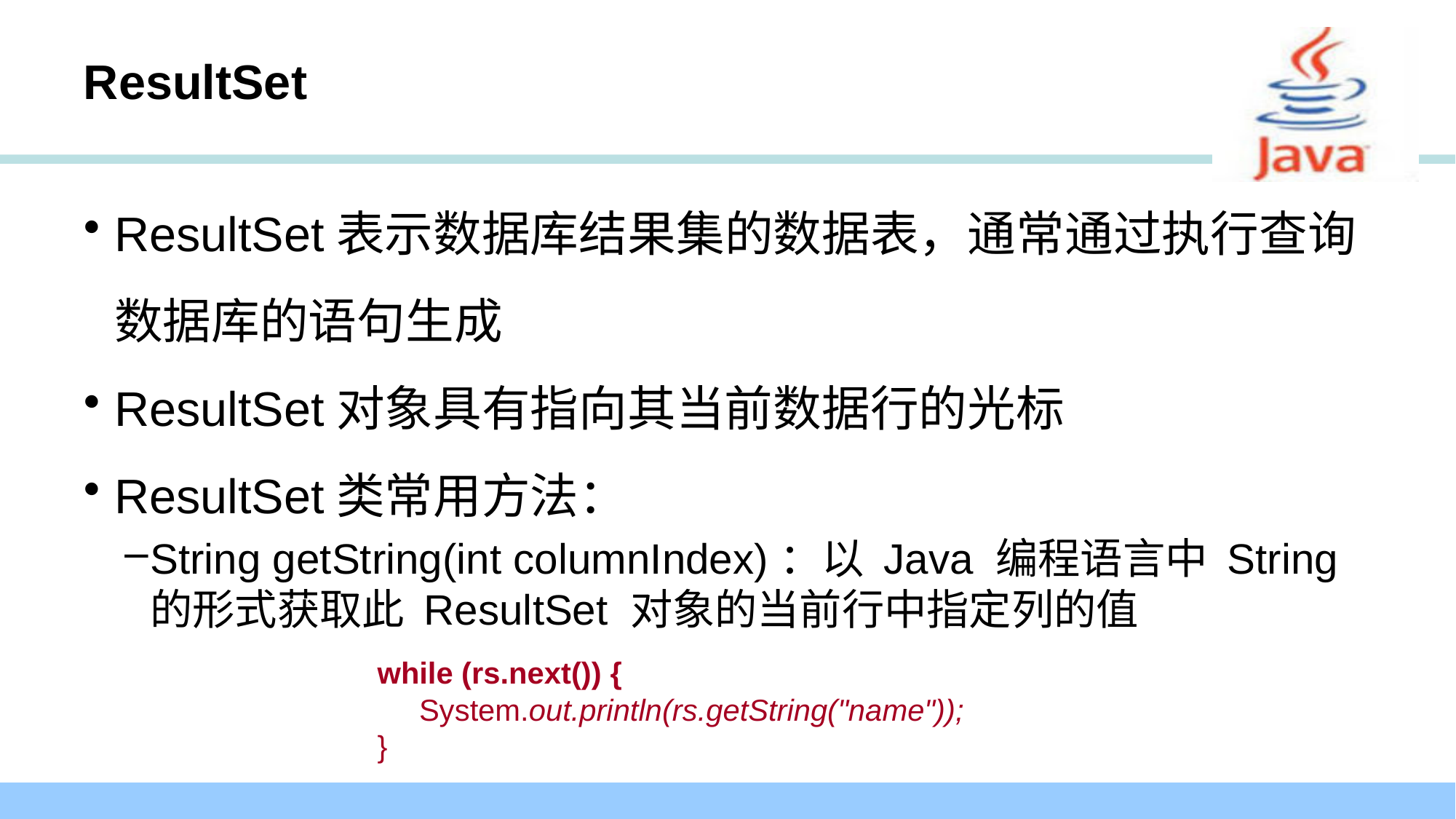

# ResultSet
ResultSet表示数据库结果集的数据表，通常通过执行查询数据库的语句生成
ResultSet对象具有指向其当前数据行的光标
ResultSet类常用方法：
String getString(int columnIndex)：以 Java 编程语言中 String 的形式获取此 ResultSet 对象的当前行中指定列的值
while (rs.next()) {
     System.out.println(rs.getString("name"));
}